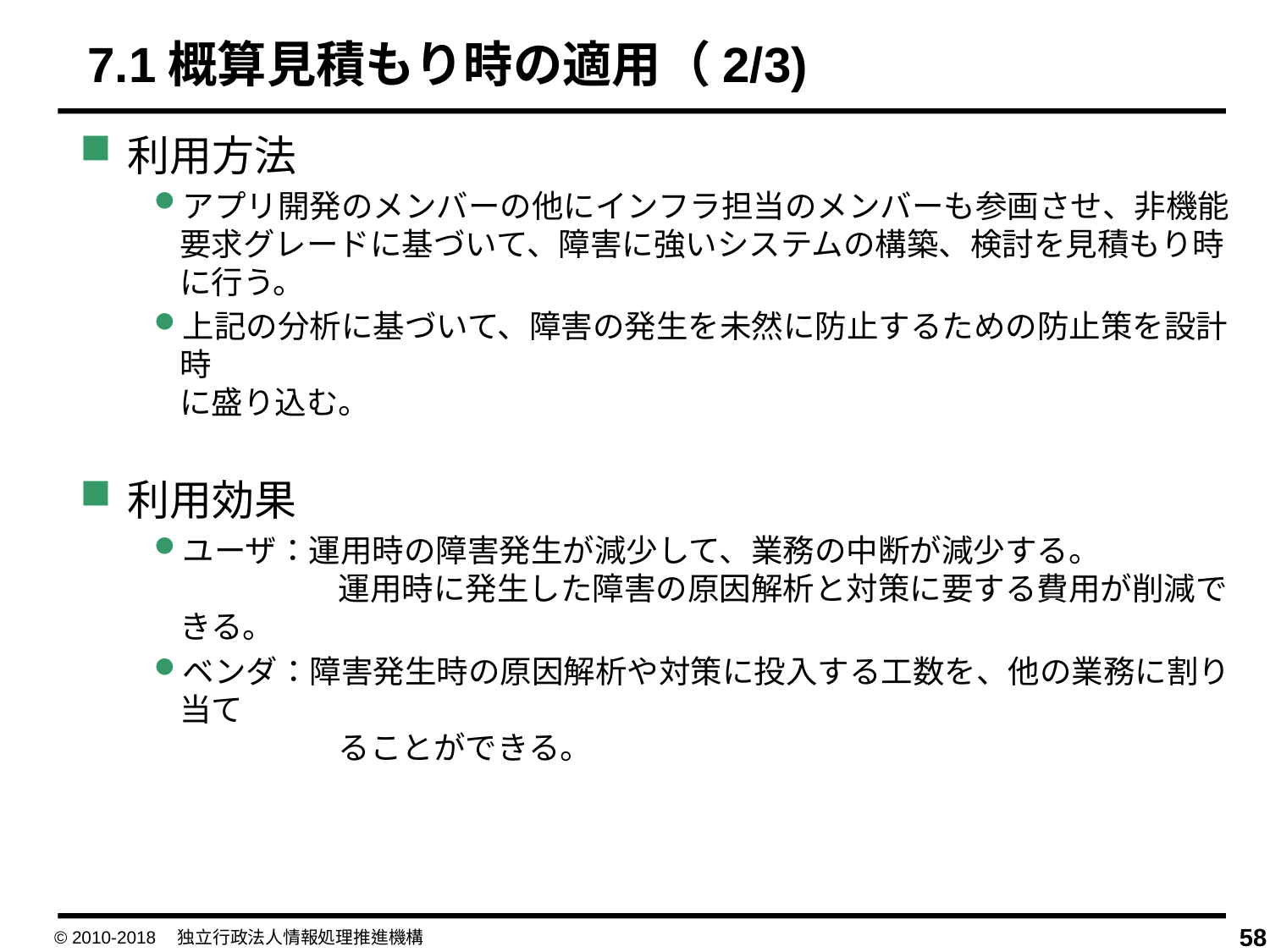

7.1概算見積もり時の適用（2/3)
利用方法
アプリ開発のメンバーの他にインフラ担当のメンバーも参画させ、非機能要求グレードに基づいて、障害に強いシステムの構築、検討を見積もり時に行う。
上記の分析に基づいて、障害の発生を未然に防止するための防止策を設計時
に盛り込む。

利用効果
ユーザ：運用時の障害発生が減少して、業務の中断が減少する。
　　　　　運用時に発生した障害の原因解析と対策に要する費用が削減できる。
ベンダ：障害発生時の原因解析や対策に投入する工数を、他の業務に割り当て　
　　　　　ることができる。

© 2010-2018　独立行政法人情報処理推進機構